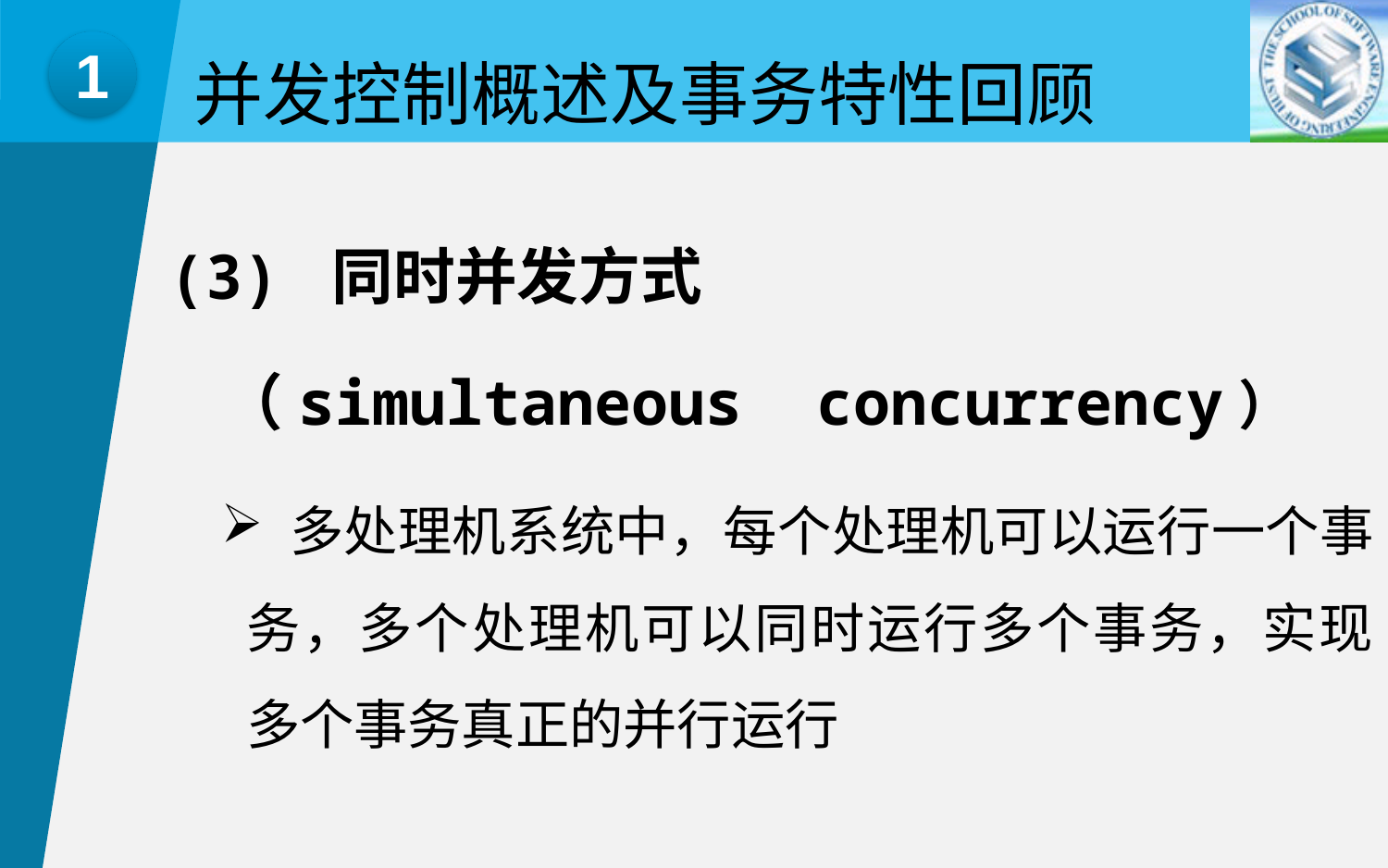

并发控制概述及事务特性回顾
1
 (3) 同时并发方式
    （simultaneous  concurrency）
 多处理机系统中，每个处理机可以运行一个事务，多个处理机可以同时运行多个事务，实现多个事务真正的并行运行